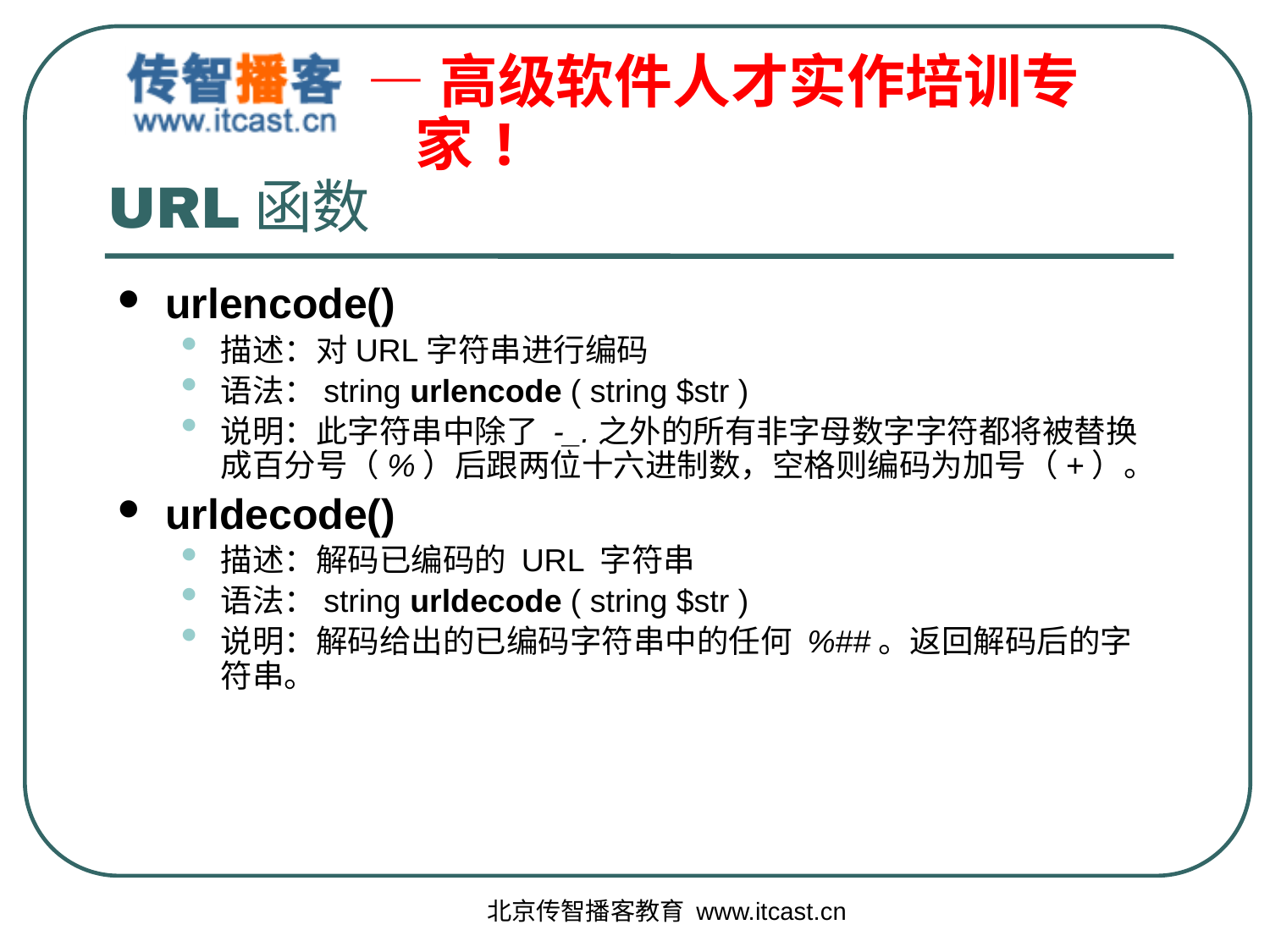

# URL函数
urlencode()
描述：对URL字符串进行编码
语法：string urlencode ( string $str )
说明：此字符串中除了 -_.之外的所有非字母数字字符都将被替换成百分号（%）后跟两位十六进制数，空格则编码为加号（+）。
urldecode()
描述：解码已编码的 URL 字符串
语法：string urldecode ( string $str )
说明：解码给出的已编码字符串中的任何 %##。返回解码后的字符串。